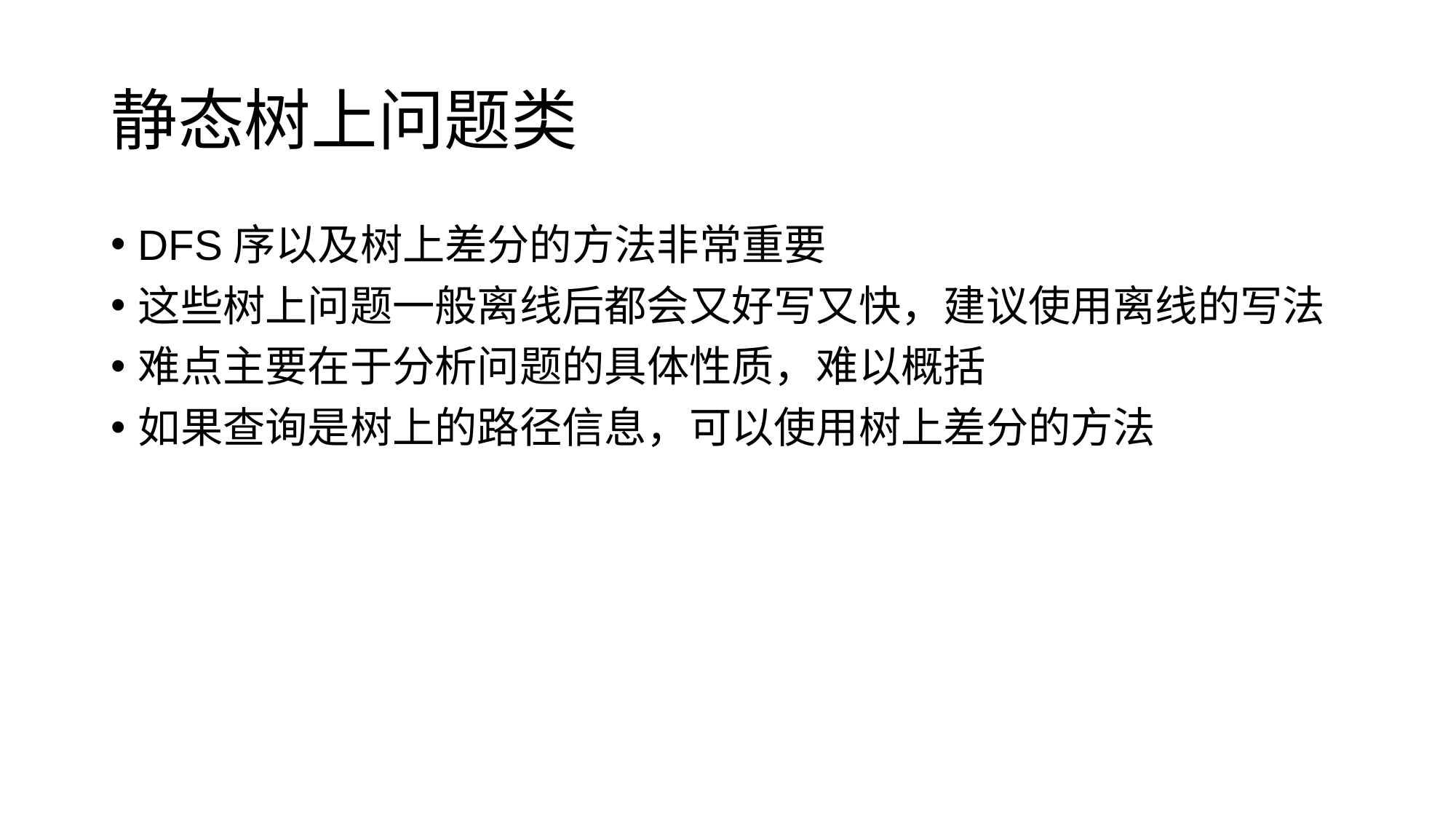

# 静态树上问题类
DFS序以及树上差分的方法非常重要
这些树上问题一般离线后都会又好写又快，建议使用离线的写法
难点主要在于分析问题的具体性质，难以概括
如果查询是树上的路径信息，可以使用树上差分的方法